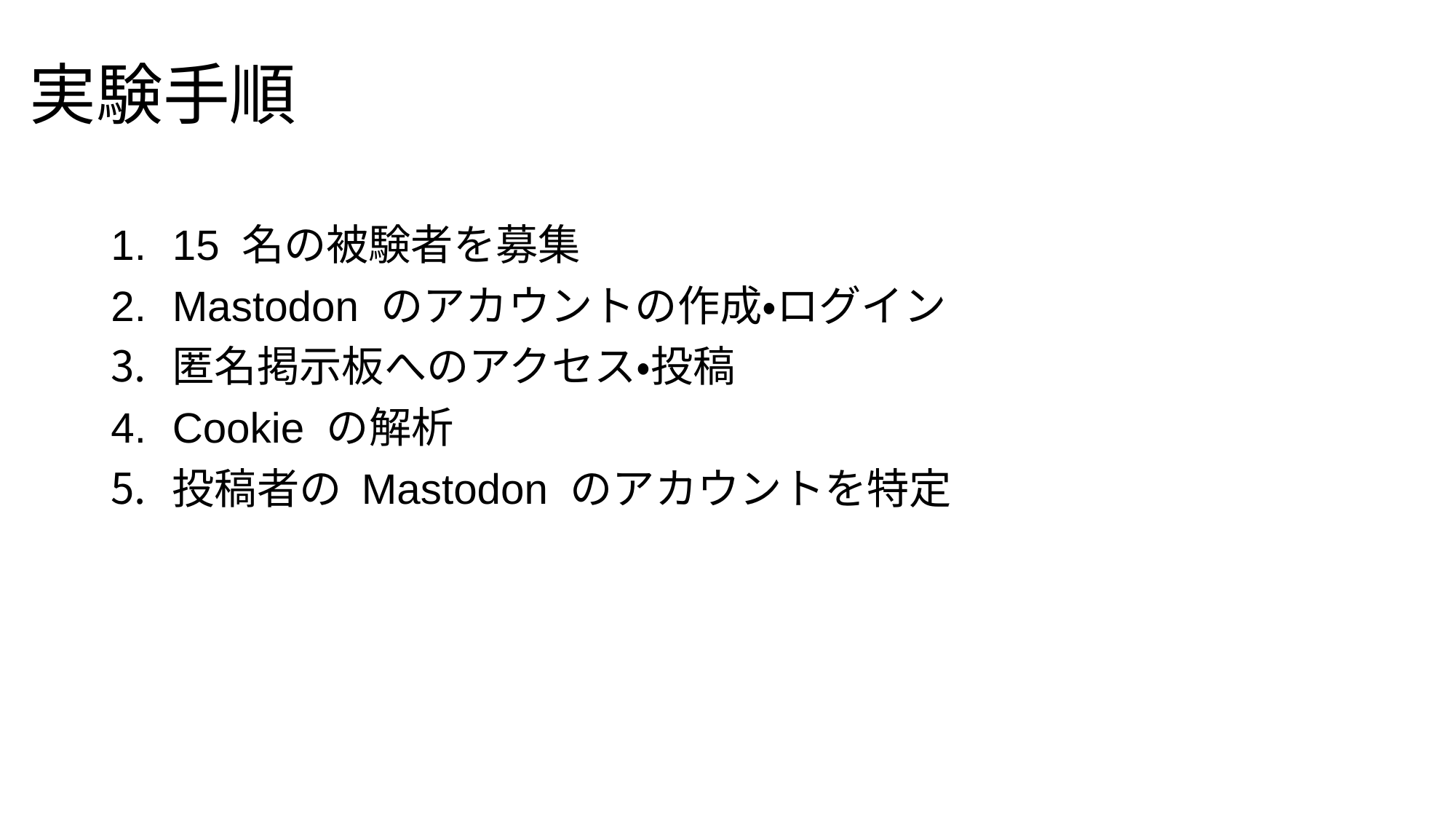

# 実験手順
15 名の被験者を募集
Mastodon のアカウントの作成・ログイン
匿名掲示板へのアクセス・投稿
Cookie の解析
投稿者の Mastodon のアカウントを特定